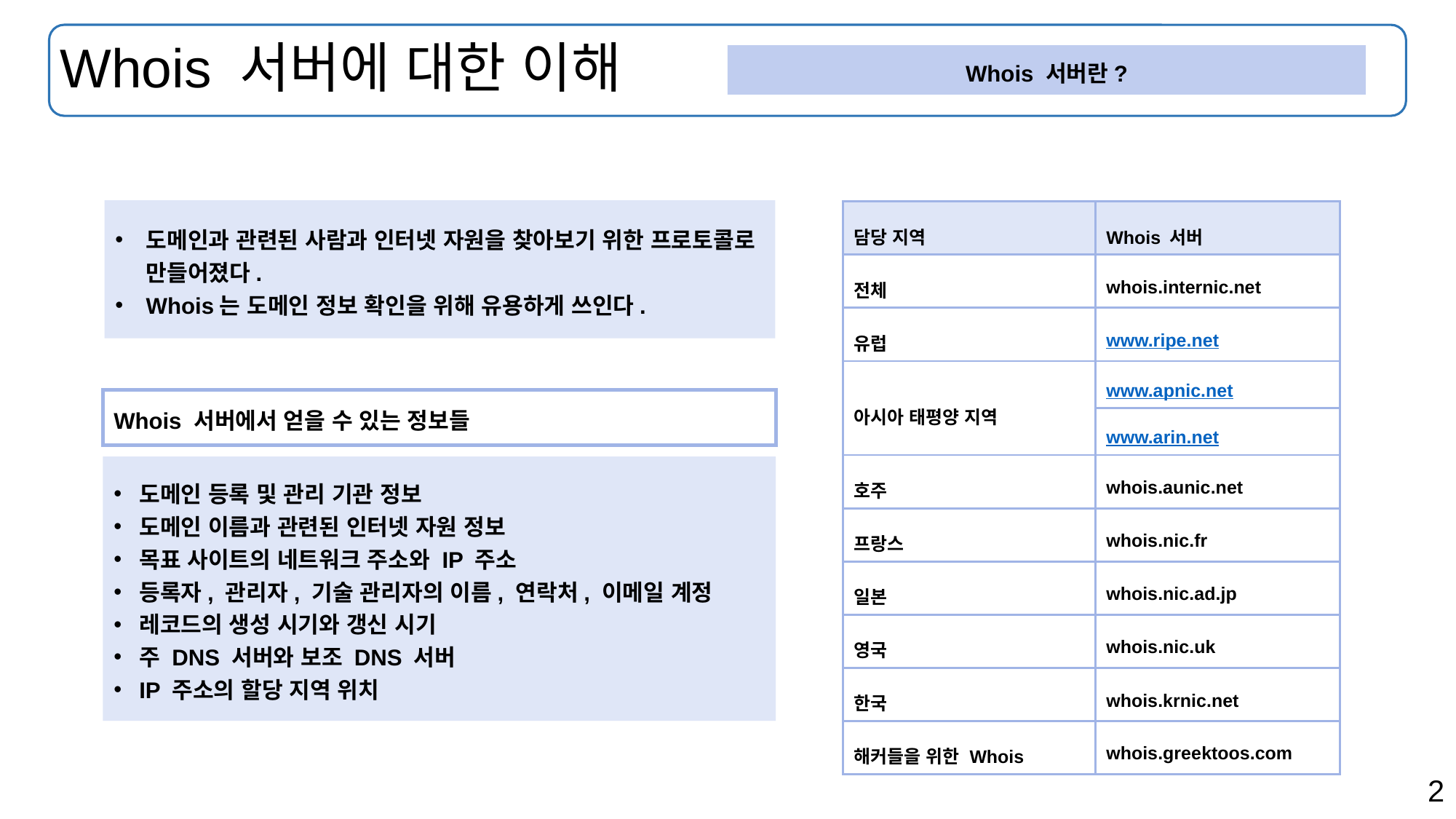

# Whois 서버에 대한 이해
Whois 서버란?
도메인과 관련된 사람과 인터넷 자원을 찾아보기 위한 프로토콜로 만들어졌다.
Whois는 도메인 정보 확인을 위해 유용하게 쓰인다.
Whois 서버에서 얻을 수 있는 정보들
도메인 등록 및 관리 기관 정보
도메인 이름과 관련된 인터넷 자원 정보
목표 사이트의 네트워크 주소와 IP 주소
등록자, 관리자, 기술 관리자의 이름, 연락처, 이메일 계정
레코드의 생성 시기와 갱신 시기
주 DNS 서버와 보조 DNS 서버
IP 주소의 할당 지역 위치
| 담당 지역 | Whois 서버 |
| --- | --- |
| 전체 | whois.internic.net |
| 유럽 | www.ripe.net |
| 아시아 태평양 지역 | www.apnic.net |
|  | www.arin.net |
| 호주 | whois.aunic.net |
| 프랑스 | whois.nic.fr |
| 일본 | whois.nic.ad.jp |
| 영국 | whois.nic.uk |
| 한국 | whois.krnic.net |
| 해커들을 위한 Whois | whois.greektoos.com |